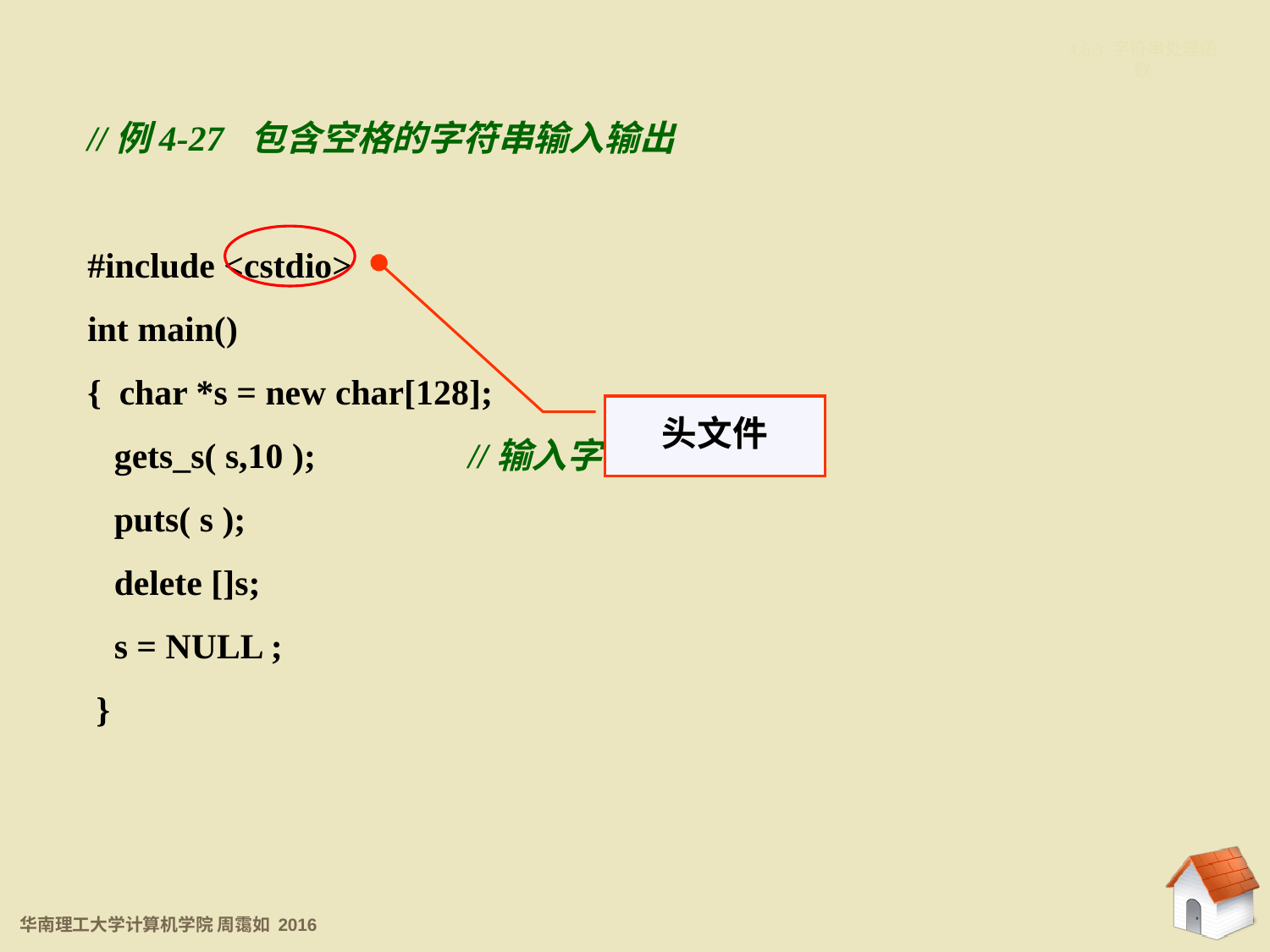

4.6.3 字符串处理函数
//例4-27  包含空格的字符串输入输出

#include <cstdio>
int main()
{  char *s = new char[128];
   gets_s( s,10 );		//输入字符串长度<10
   puts( s );
   delete []s;
   s = NULL ;
 }

头文件